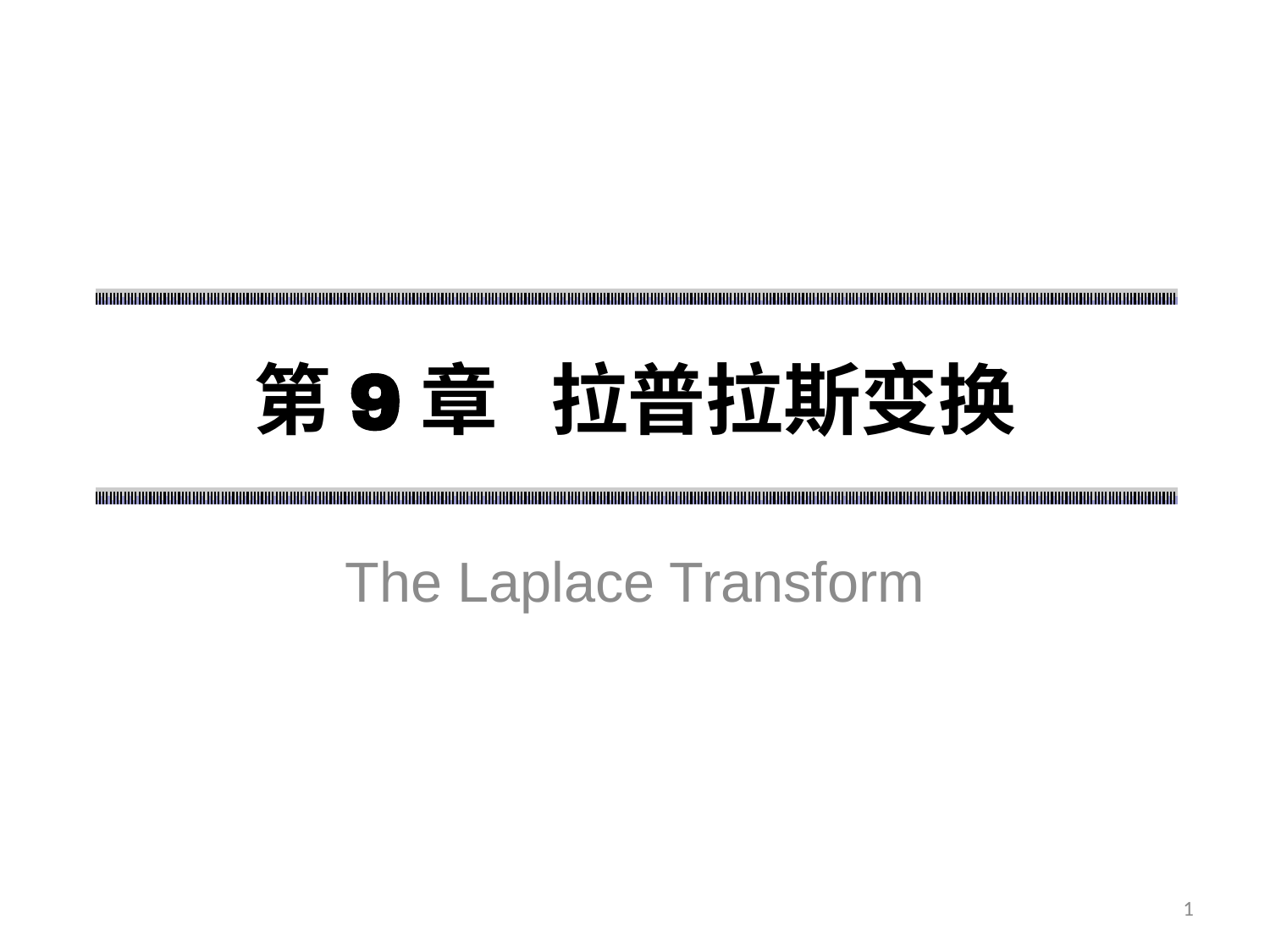

# 第9章   拉普拉斯变换
The Laplace Transform
1